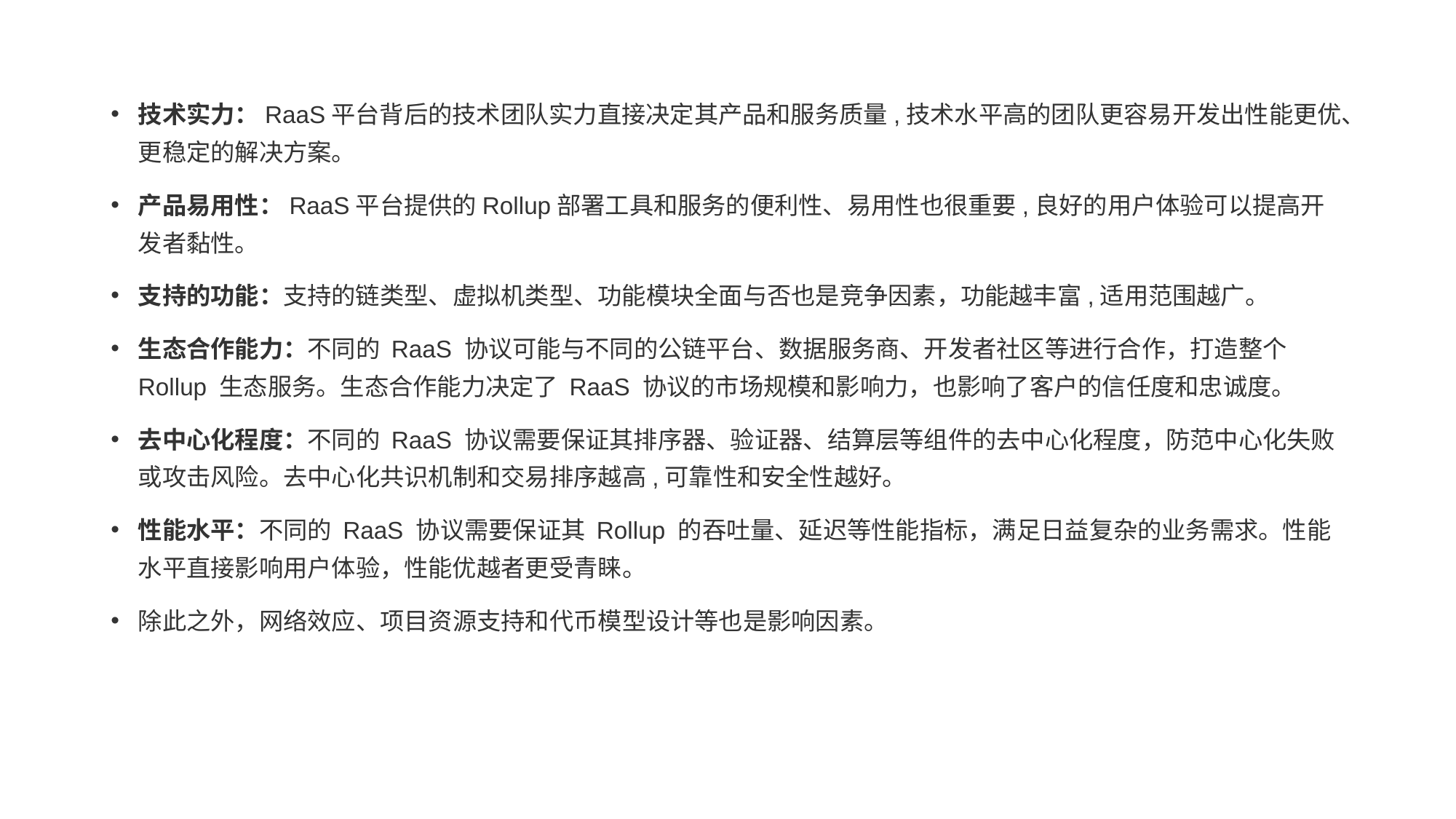

技术实力：RaaS平台背后的技术团队实力直接决定其产品和服务质量,技术水平高的团队更容易开发出性能更优、更稳定的解决方案。
产品易用性：RaaS平台提供的Rollup部署工具和服务的便利性、易用性也很重要,良好的用户体验可以提高开发者黏性。
支持的功能：支持的链类型、虚拟机类型、功能模块全面与否也是竞争因素，功能越丰富,适用范围越广。
生态合作能力：不同的 RaaS 协议可能与不同的公链平台、数据服务商、开发者社区等进行合作，打造整个 Rollup 生态服务。生态合作能力决定了 RaaS 协议的市场规模和影响力，也影响了客户的信任度和忠诚度。
去中心化程度：不同的 RaaS 协议需要保证其排序器、验证器、结算层等组件的去中心化程度，防范中心化失败或攻击风险。去中心化共识机制和交易排序越高,可靠性和安全性越好。
性能水平：不同的 RaaS 协议需要保证其 Rollup 的吞吐量、延迟等性能指标，满足日益复杂的业务需求。性能水平直接影响用户体验，性能优越者更受青睐。
除此之外，网络效应、项目资源支持和代币模型设计等也是影响因素。